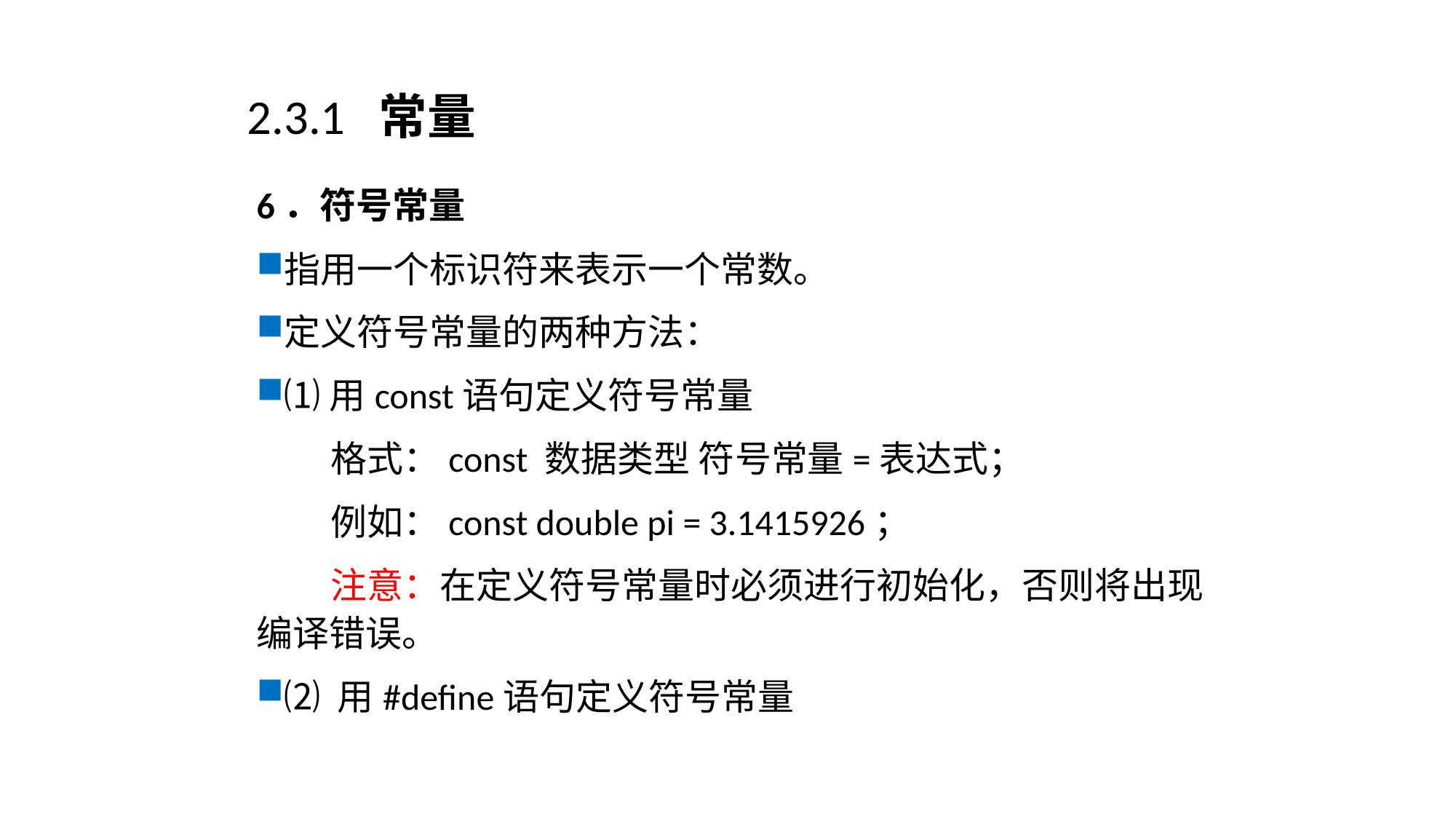

# 2.3.1  常量
6．符号常量
指用一个标识符来表示一个常数。
定义符号常量的两种方法：
⑴用const语句定义符号常量
        格式：const 数据类型 符号常量=表达式；
        例如：const double pi = 3.1415926；
        注意：在定义符号常量时必须进行初始化，否则将出现编译错误。
⑵ 用#define语句定义符号常量